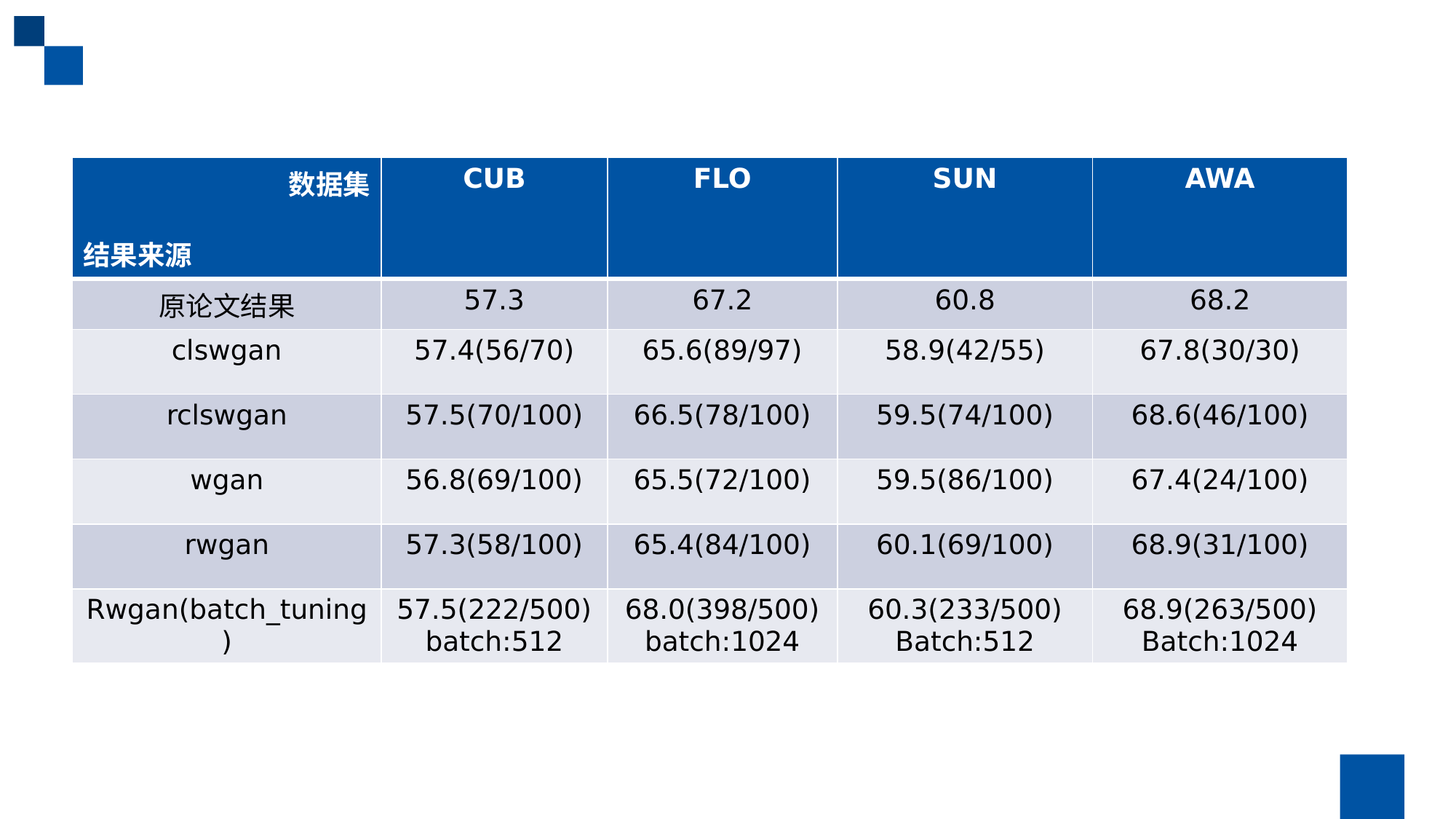

| 数据集 结果来源 | CUB | FLO | SUN | AWA |
| --- | --- | --- | --- | --- |
| 原论文结果 | 57.3 | 67.2 | 60.8 | 68.2 |
| clswgan | 57.4(56/70) | 65.6(89/97) | 58.9(42/55) | 67.8(30/30) |
| rclswgan | 57.5(70/100) | 66.5(78/100) | 59.5(74/100) | 68.6(46/100) |
| wgan | 56.8(69/100) | 65.5(72/100) | 59.5(86/100) | 67.4(24/100) |
| rwgan | 57.3(58/100) | 65.4(84/100) | 60.1(69/100) | 68.9(31/100) |
| Rwgan(batch\_tuning) | 57.5(222/500) batch:512 | 68.0(398/500) batch:1024 | 60.3(233/500) Batch:512 | 68.9(263/500) Batch:1024 |